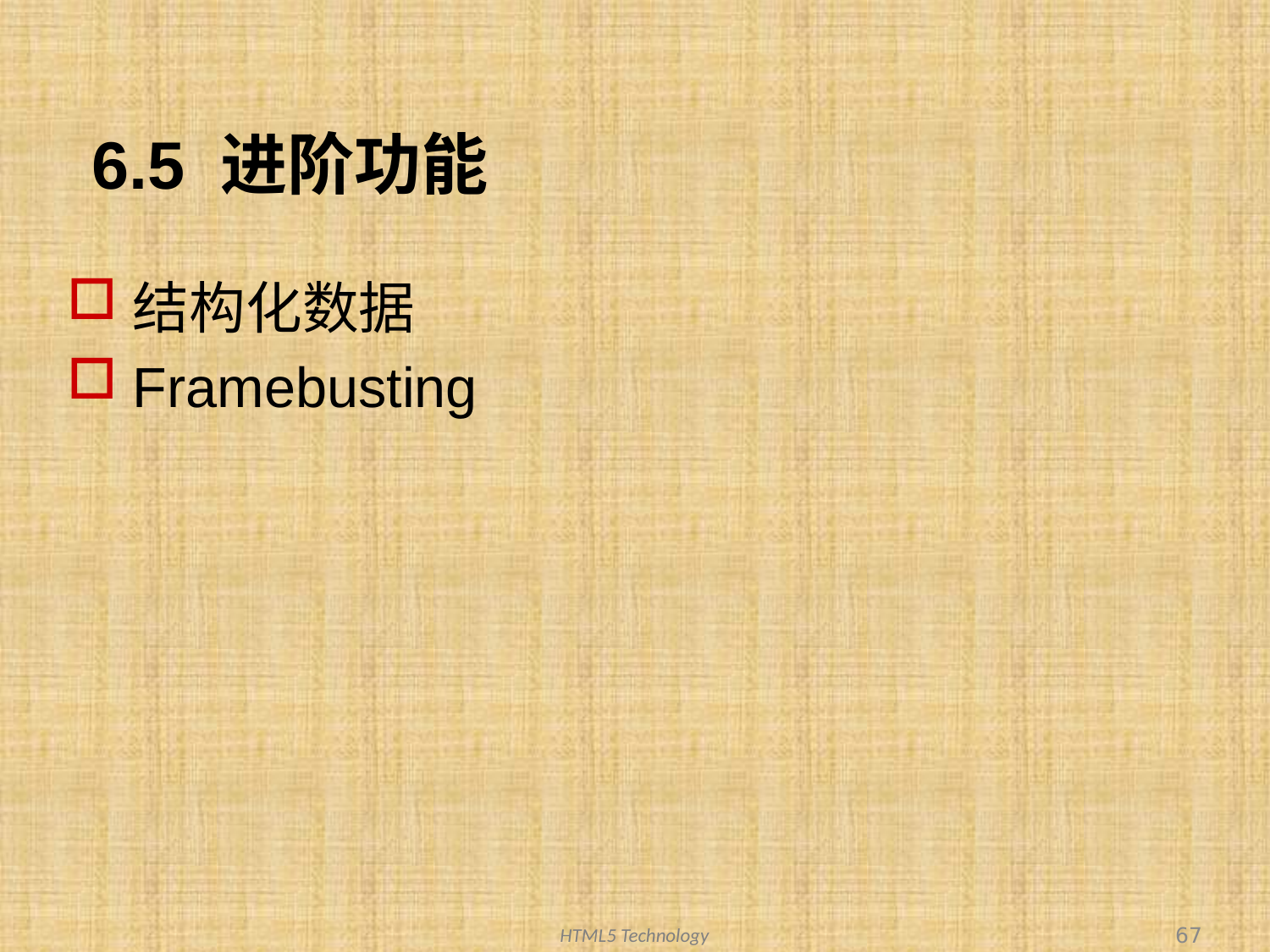

# 6.5 进阶功能
结构化数据
Framebusting

67
HTML5 Technology